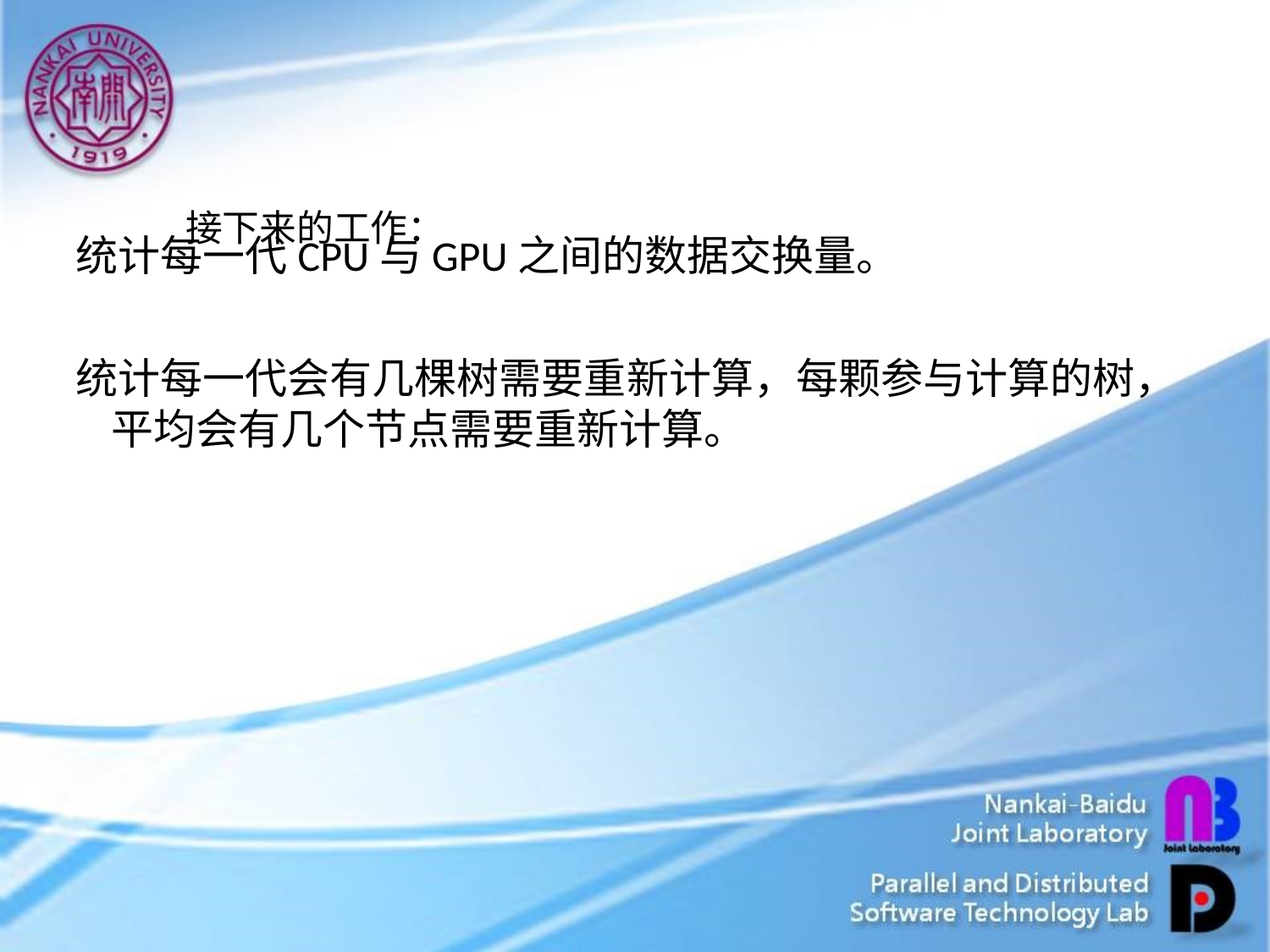

接下来的工作：
统计每一代CPU与GPU之间的数据交换量。

统计每一代会有几棵树需要重新计算，每颗参与计算的树，平均会有几个节点需要重新计算。